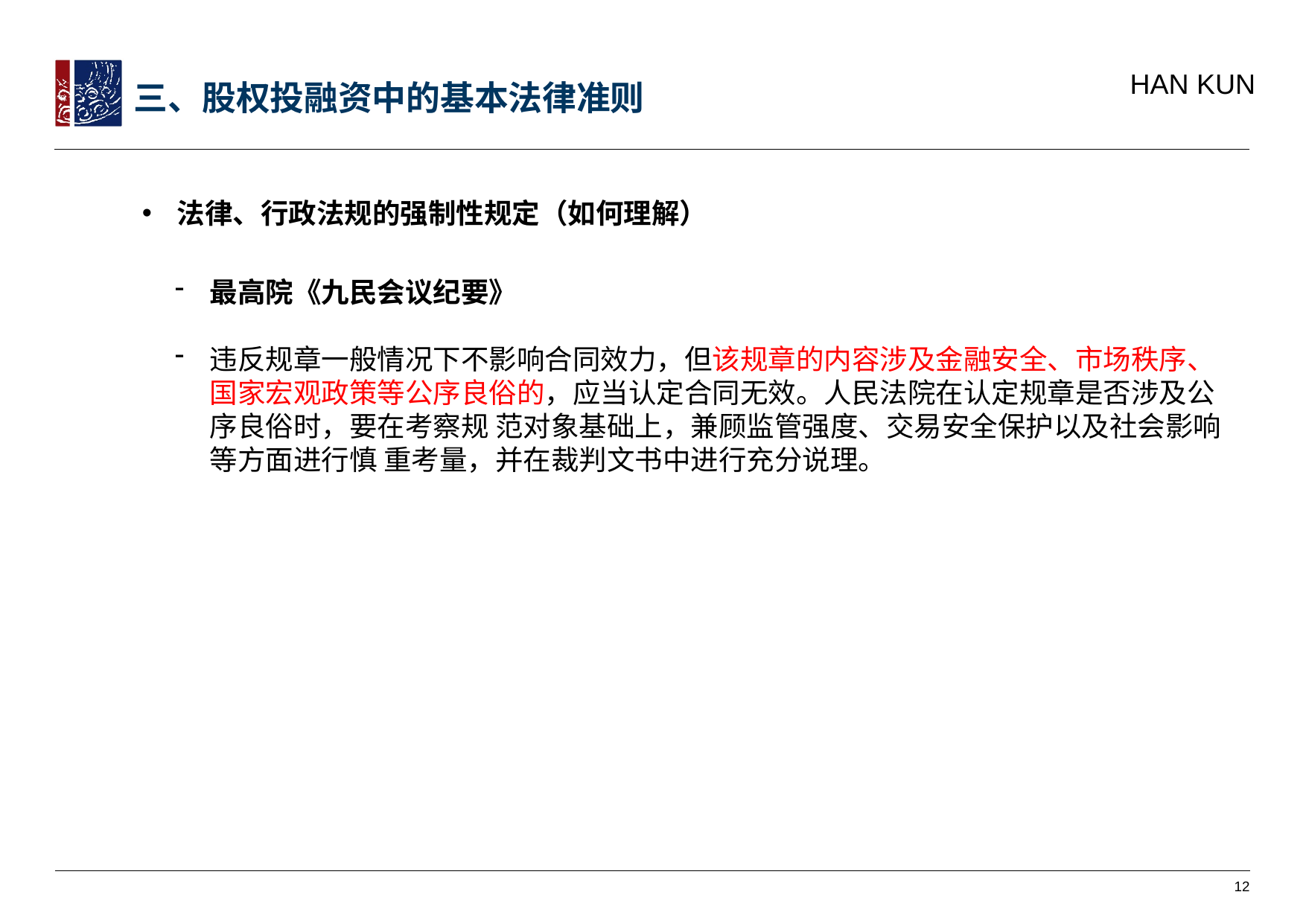

三、股权投融资中的基本法律准则

法律、行政法规的强制性规定（如何理解）

最高院《九民会议纪要》

违反规章一般情况下不影响合同效力，但该规章的内容涉及金融安全、市场秩序、国家宏观政策等公序良俗的，应当认定合同无效。人民法院在认定规章是否涉及公序良俗时，要在考察规 范对象基础上，兼顾监管强度、交易安全保护以及社会影响等方面进行慎 重考量，并在裁判文书中进行充分说理。